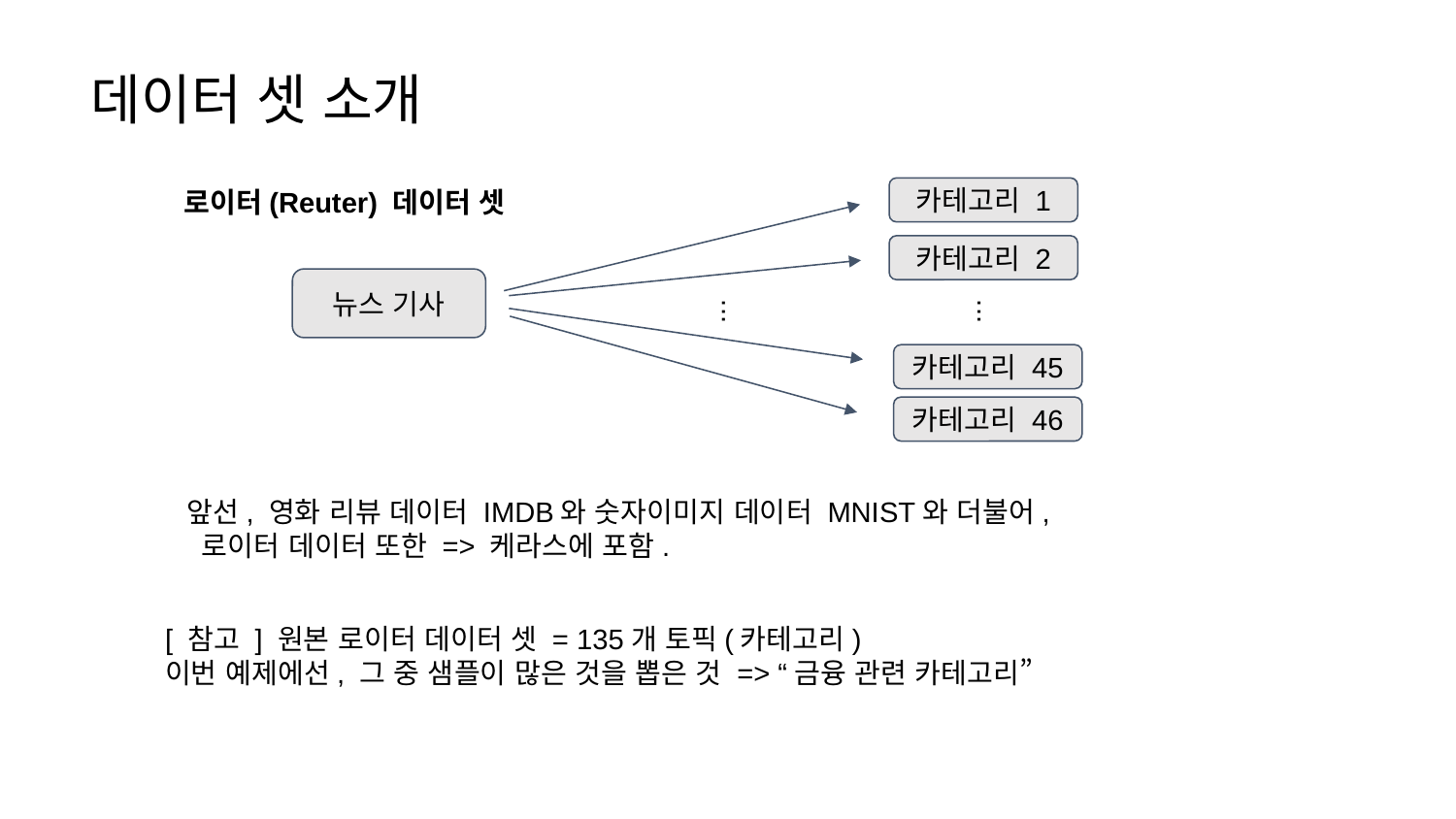

# 데이터 셋 소개
카테고리 1
로이터(Reuter) 데이터 셋
카테고리 2
뉴스 기사
...
...
카테고리 45
카테고리 46
앞선, 영화 리뷰 데이터 IMDB와 숫자이미지 데이터 MNIST와 더불어,
 로이터 데이터 또한 => 케라스에 포함.
[ 참고 ] 원본 로이터 데이터 셋 = 135개 토픽(카테고리)
이번 예제에선, 그 중 샘플이 많은 것을 뽑은 것 => “금융 관련 카테고리”